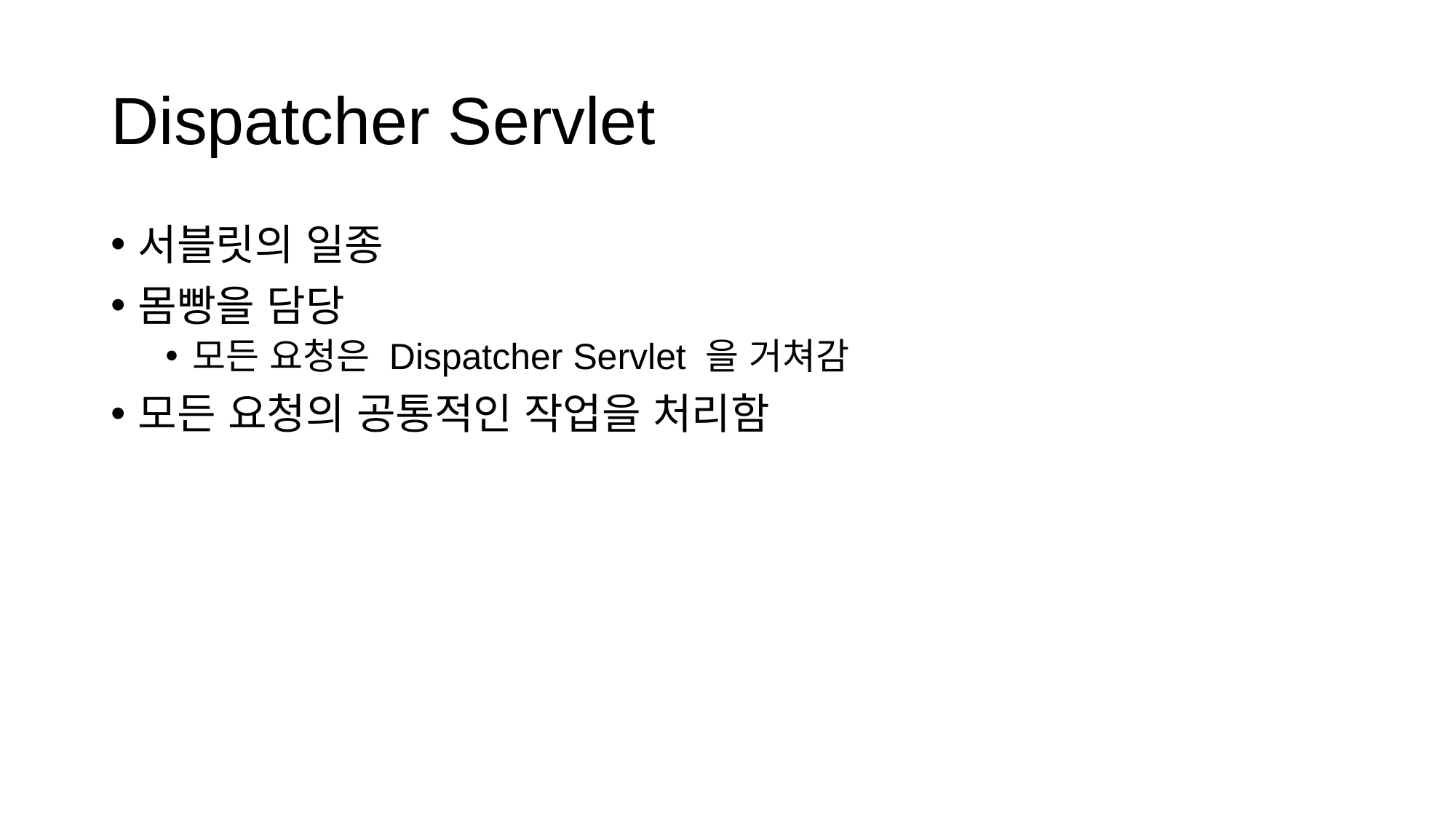

# Dispatcher Servlet
서블릿의 일종
몸빵을 담당
모든 요청은 Dispatcher Servlet 을 거쳐감
모든 요청의 공통적인 작업을 처리함